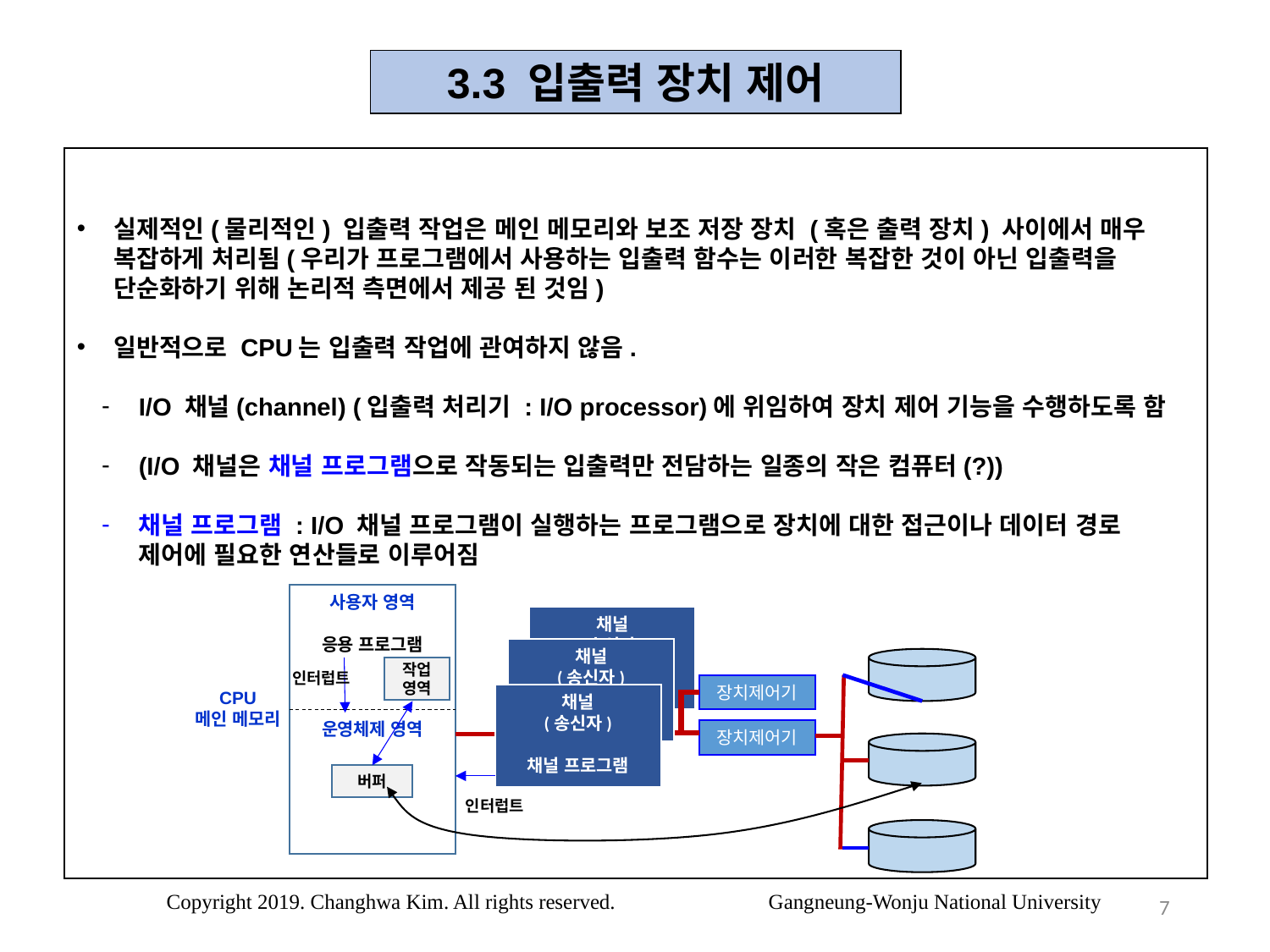

3.3 입출력 장치 제어

실제적인(물리적인) 입출력 작업은 메인 메모리와 보조 저장 장치 (혹은 출력 장치) 사이에서 매우 복잡하게 처리됨(우리가 프로그램에서 사용하는 입출력 함수는 이러한 복잡한 것이 아닌 입출력을 단순화하기 위해 논리적 측면에서 제공 된 것임)

일반적으로 CPU는 입출력 작업에 관여하지 않음.

I/O 채널(channel) (입출력 처리기 : I/O processor)에 위임하여 장치 제어 기능을 수행하도록 함

(I/O 채널은 채널 프로그램으로 작동되는 입출력만 전담하는 일종의 작은 컴퓨터(?))

채널 프로그램 : I/O 채널 프로그램이 실행하는 프로그램으로 장치에 대한 접근이나 데이터 경로 제어에 필요한 연산들로 이루어짐

사용자 영역

응용 프로그램

운영체제 영역

(수신자)
채널
(송신자)

채널 프로그램
채널
(송신자)

채널 프로그램

작업 영역
인터럽트
장치제어기
CPU
메인 메모리
채널
(송신자)

채널 프로그램
장치제어기

버퍼

인터럽트

7
Copyright 2019. Changhwa Kim. All rights reserved.                             Gangneung-Wonju National University